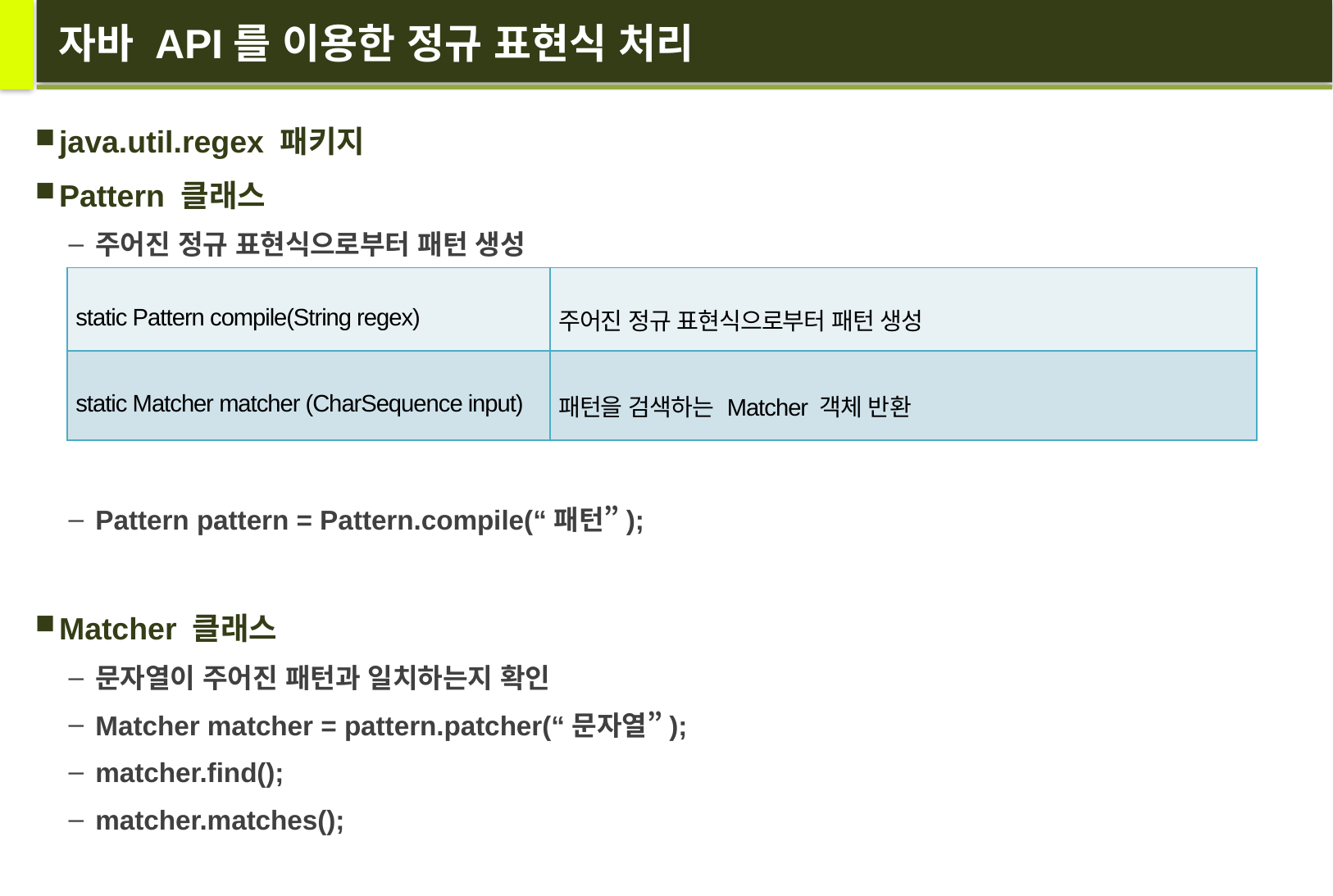

# 자바 API를 이용한 정규 표현식 처리
java.util.regex 패키지
Pattern 클래스
주어진 정규 표현식으로부터 패턴 생성

Pattern pattern = Pattern.compile(“패턴”);

Matcher 클래스
문자열이 주어진 패턴과 일치하는지 확인
Matcher matcher = pattern.patcher(“문자열”);
matcher.find();
matcher.matches();
| static Pattern compile(String regex) | 주어진 정규 표현식으로부터 패턴 생성 |
| --- | --- |
| static Matcher matcher (CharSequence input) | 패턴을 검색하는 Matcher 객체 반환 |